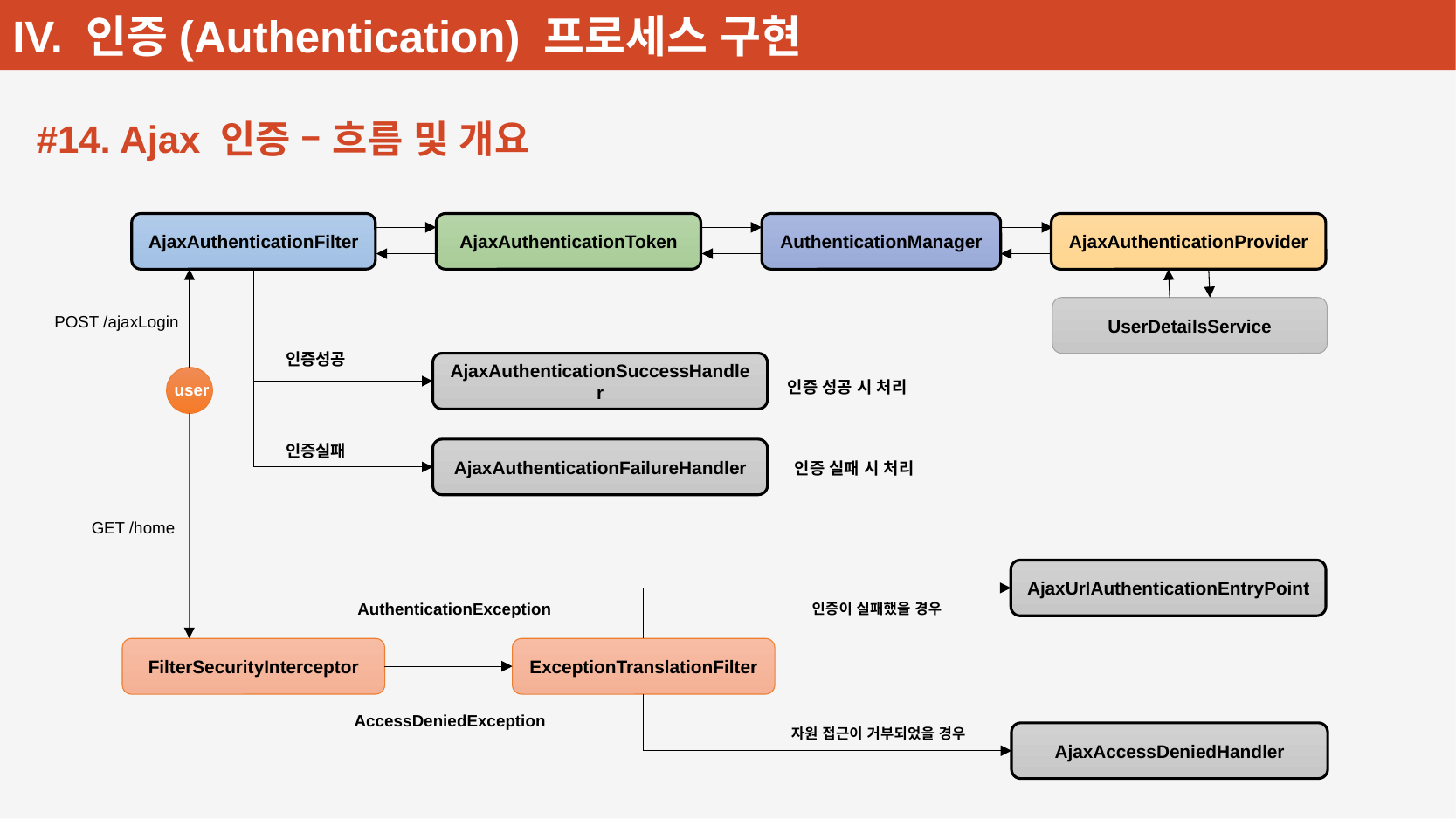

#14. Ajax 인증 – 흐름 및 개요
AjaxAuthenticationFilter
AjaxAuthenticationToken
AuthenticationManager
AjaxAuthenticationProvider
UserDetailsService
POST /ajaxLogin
인증성공
AjaxAuthenticationSuccessHandler
인증 성공 시 처리

user
인증실패
AjaxAuthenticationFailureHandler
인증 실패 시 처리
GET /home
AjaxUrlAuthenticationEntryPoint
AuthenticationException
인증이 실패했을 경우
FilterSecurityInterceptor
ExceptionTranslationFilter
AccessDeniedException
자원 접근이 거부되었을 경우
AjaxAccessDeniedHandler